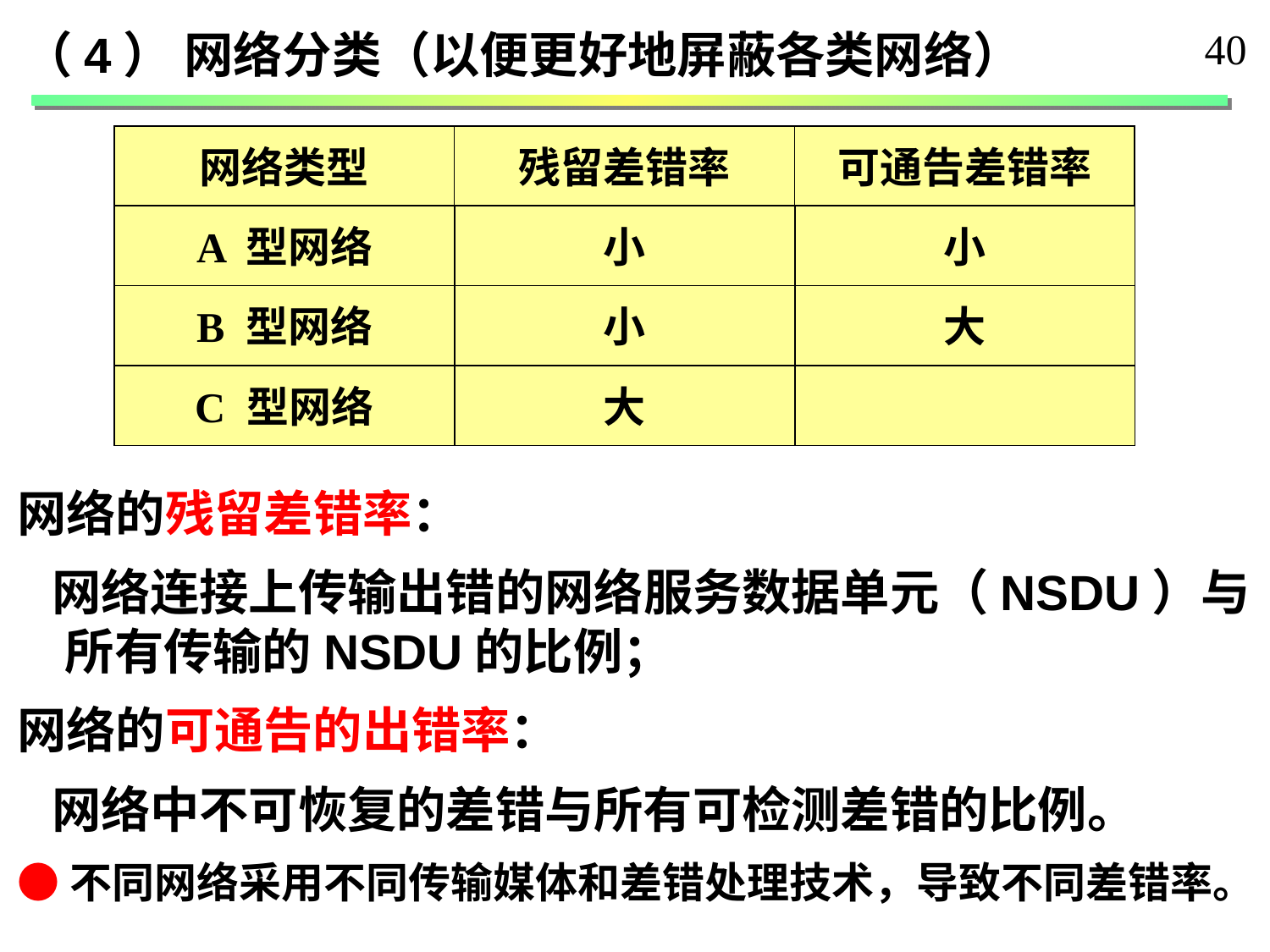

（4） 网络分类（以便更好地屏蔽各类网络）
40

网络类型
残留差错率
可通告差错率
A 型网络
小
小
B 型网络
小
大
C 型网络
大

网络的残留差错率：
  网络连接上传输出错的网络服务数据单元（NSDU）与所有传输的NSDU的比例；
网络的可通告的出错率：
  网络中不可恢复的差错与所有可检测差错的比例。
●不同网络采用不同传输媒体和差错处理技术，导致不同差错率。